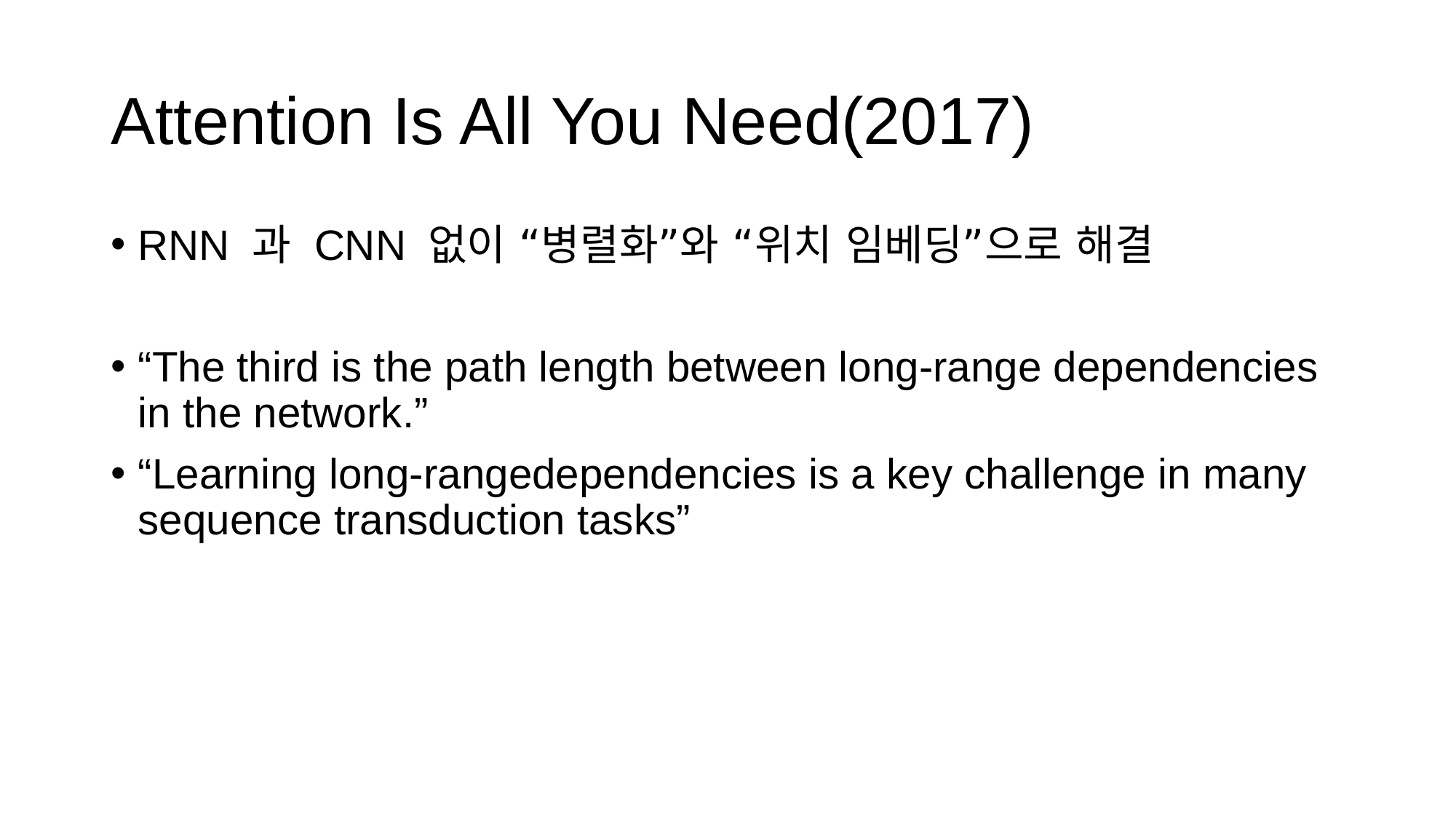

Attention Is All You Need(2017)
RNN 과 CNN 없이 “병렬화”와 “위치 임베딩”으로 해결

“The third is the path length between long-range dependencies in the network.”
“Learning long-rangedependencies is a key challenge in many sequence transduction tasks”